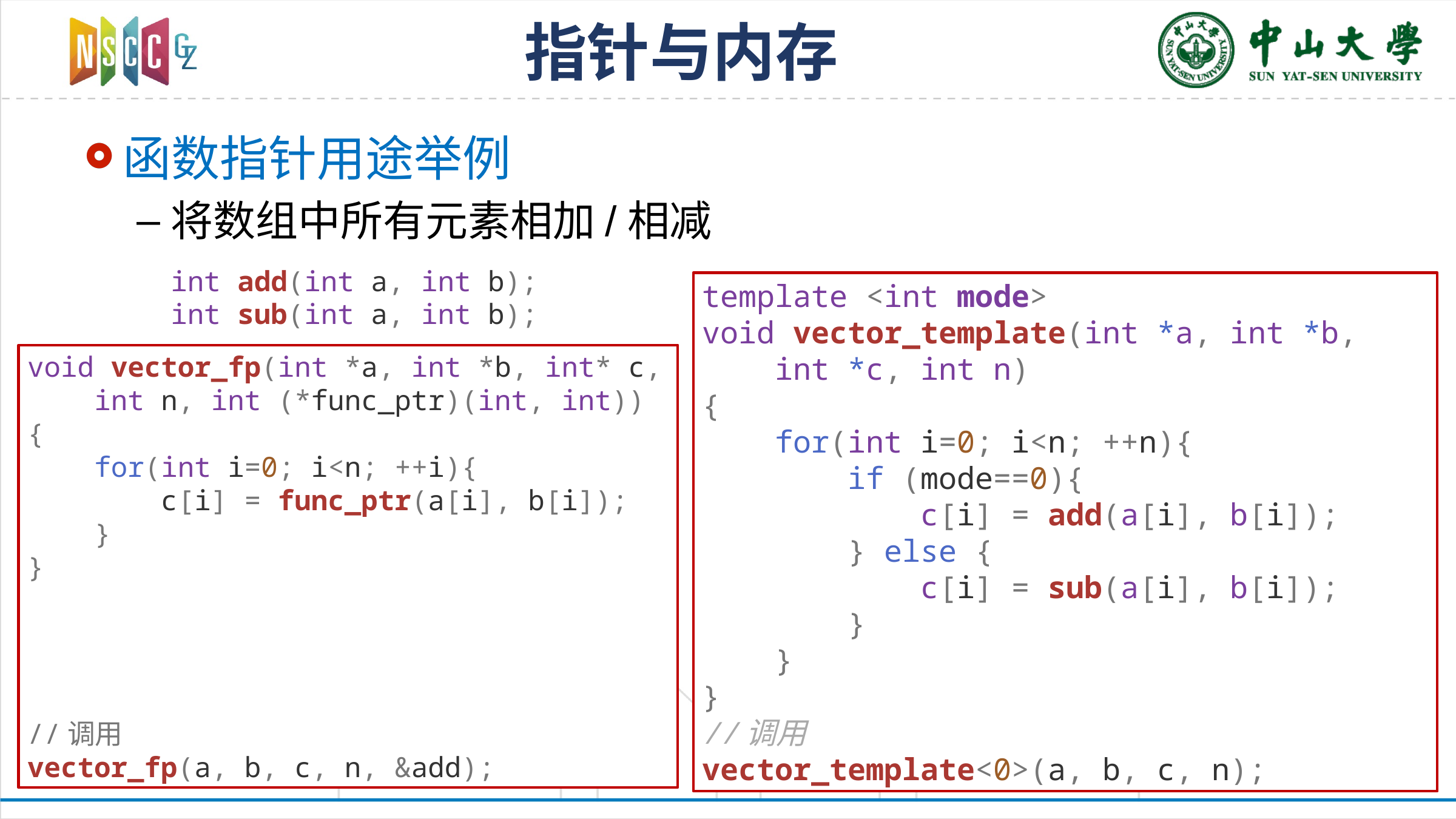

# 指针与内存
函数指针用途举例
将数组中所有元素相加/相减

int add(int a, int b);
int sub(int a, int b);
template <int mode>
void vector_template(int *a, int *b,
    int *c, int n)
{
    for(int i=0; i<n; ++n){
        if (mode==0){
            c[i] = add(a[i], b[i]);
        } else {
            c[i] = sub(a[i], b[i]);
        }
    }
}
//调用
vector_template<0>(a, b, c, n);
void vector_fp(int *a, int *b, int* c,
    int n, int (*func_ptr)(int, int))
{
    for(int i=0; i<n; ++i){
        c[i] = func_ptr(a[i], b[i]);
    }
}

//调用
vector_fp(a, b, c, n, &add);
56